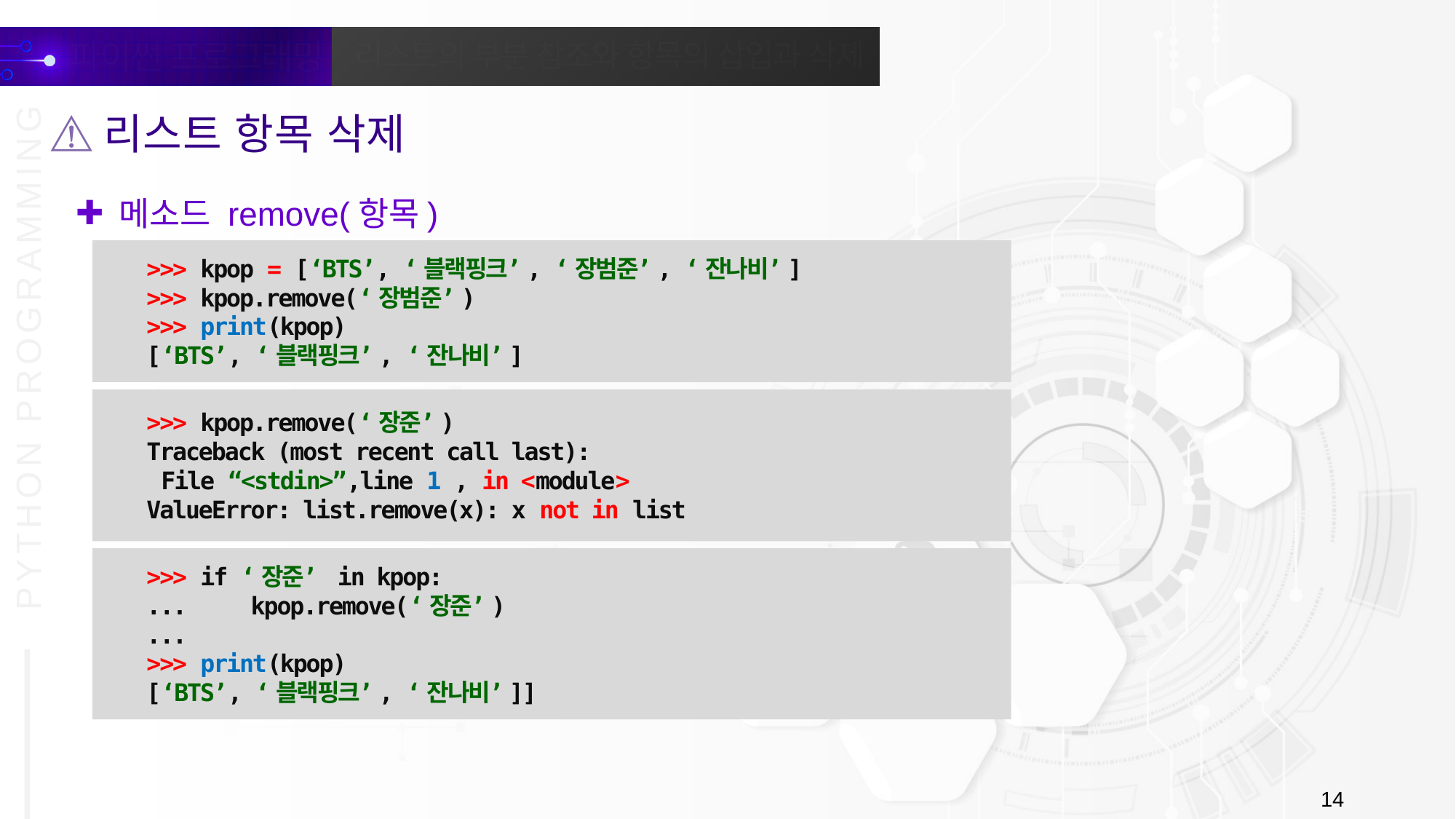

리스트 항목 삭제
메소드 remove(항목)
>>> kpop = [‘BTS’, ‘블랙핑크’, ‘장범준’, ‘잔나비’]
>>> kpop.remove(‘장범준’)
>>> print(kpop)
[‘BTS’, ‘블랙핑크’, ‘잔나비’]
>>> kpop.remove(‘장준’)
Traceback (most recent call last):
 File “<stdin>”,line 1 , in <module>
ValueError: list.remove(x): x not in list
>>> if ‘장준’ in kpop:
...     kpop.remove(‘장준’)
...
>>> print(kpop)
[‘BTS’, ‘블랙핑크’, ‘잔나비’]]
14